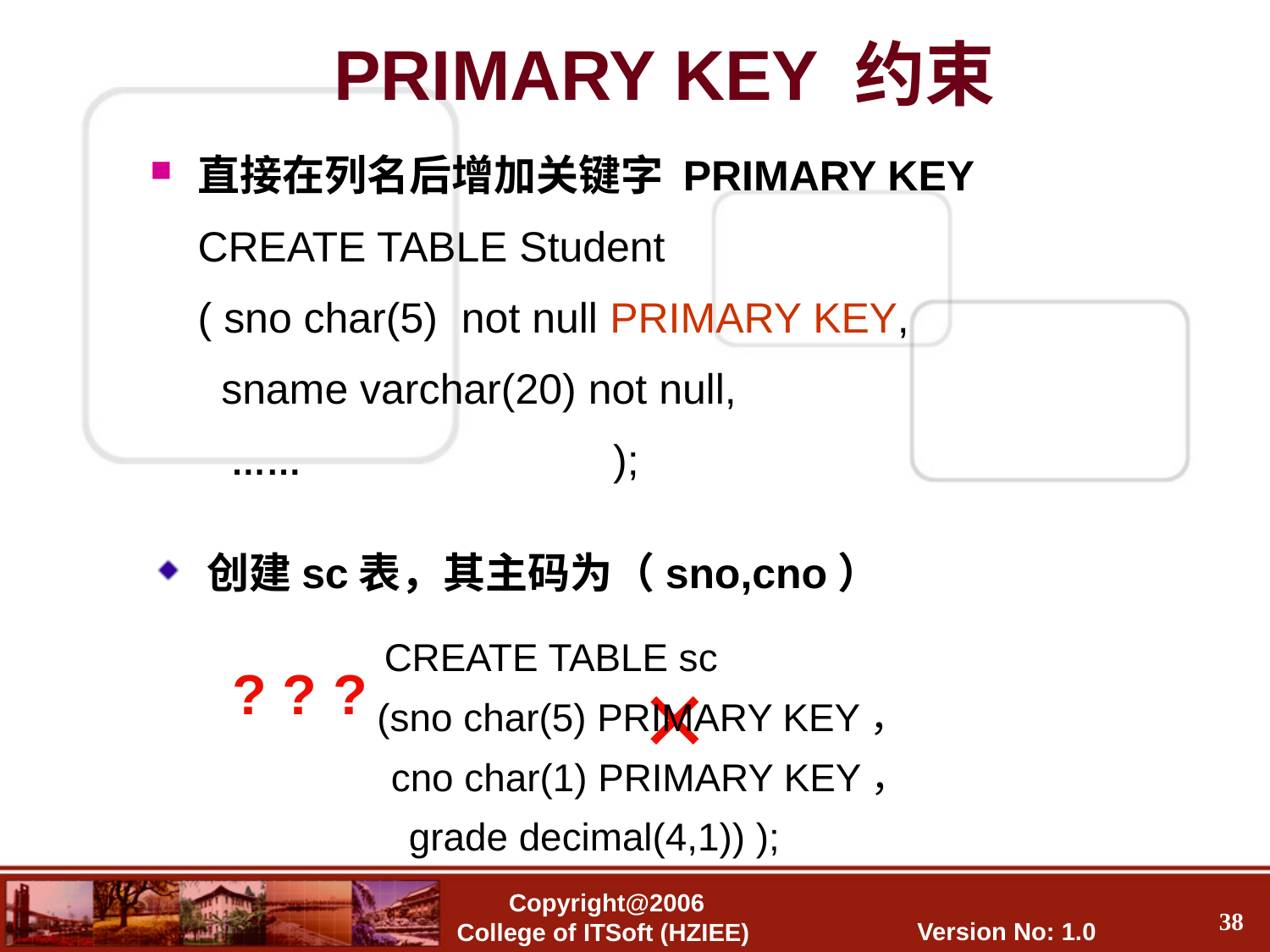

PRIMARY KEY 约束
直接在列名后增加关键字 PRIMARY KEY
 	CREATE TABLE Student
	( sno char(5)  not null PRIMARY KEY,
      sname varchar(20) not null,
       ……                                );

CREATE TABLE sc
                 (sno char(5) PRIMARY KEY，
                    cno char(1) PRIMARY KEY，
        grade decimal(4,1)) );
 创建sc表，其主码为（sno,cno）
×
? ? ?